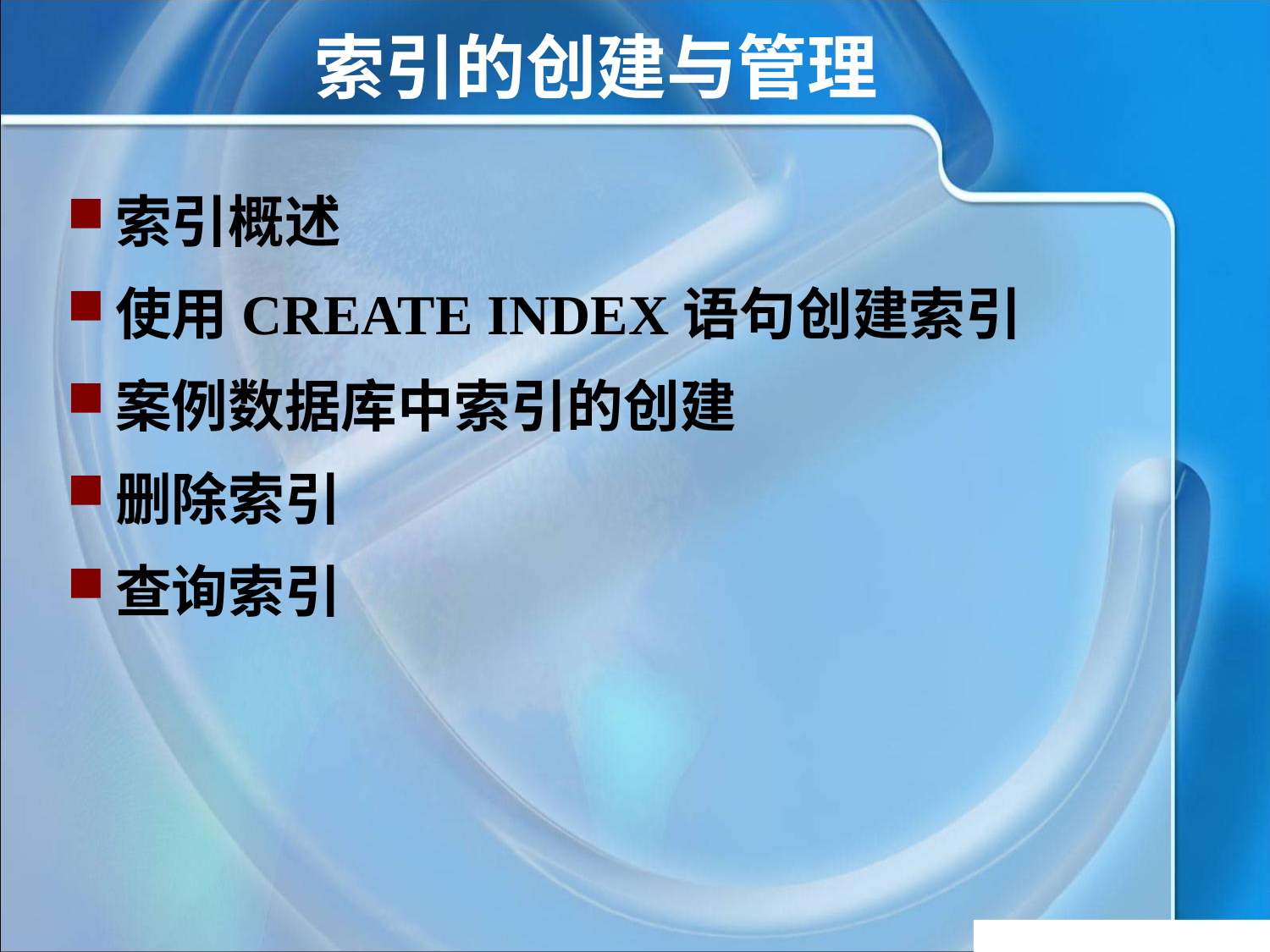

# 索引的创建与管理
索引概述
使用CREATE INDEX语句创建索引
案例数据库中索引的创建
删除索引
查询索引
72